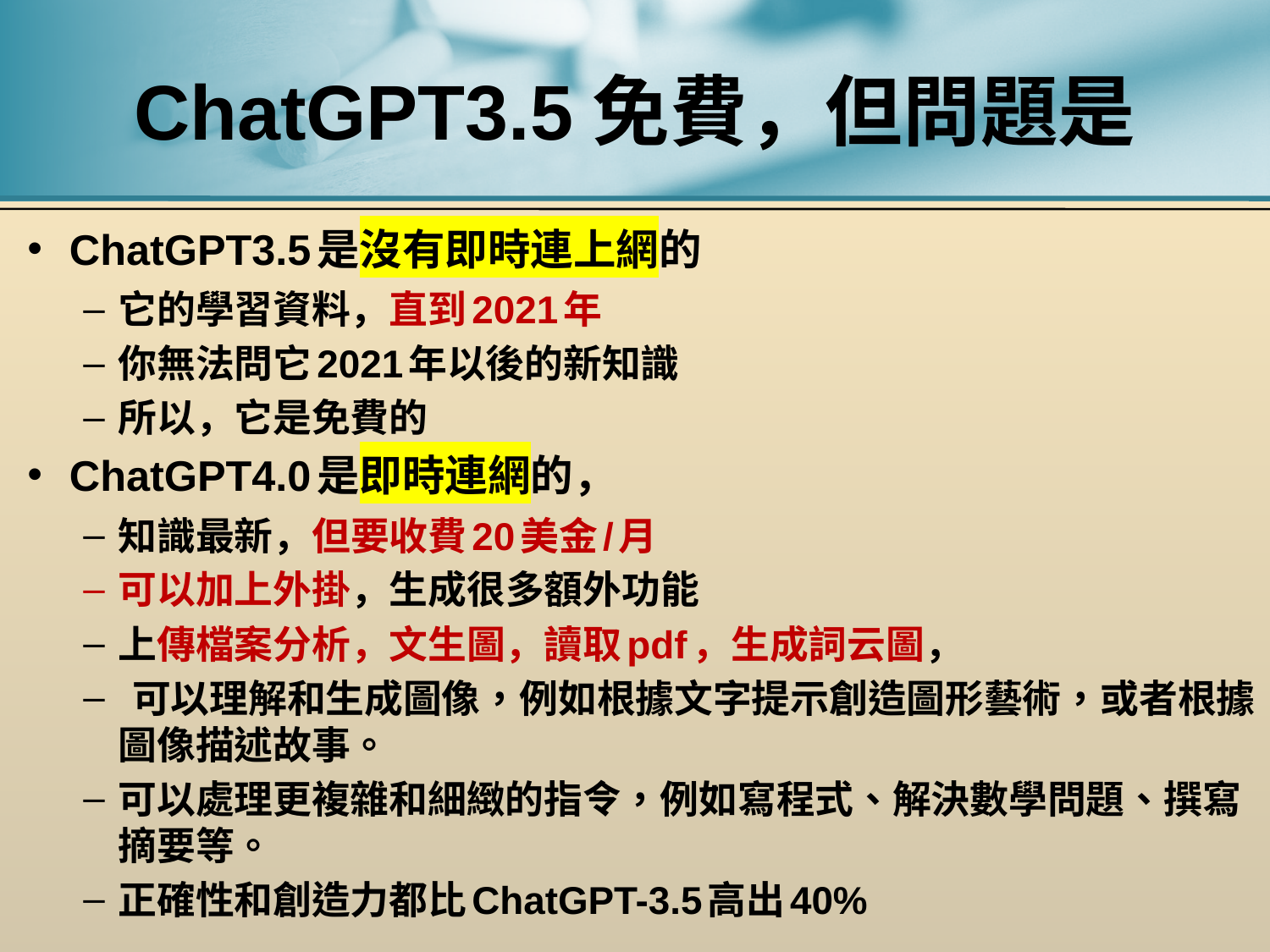

# ChatGPT3.5免費，但問題是
ChatGPT3.5是沒有即時連上網的
它的學習資料，直到2021年
你無法問它2021年以後的新知識
所以，它是免費的
ChatGPT4.0是即時連網的，
知識最新，但要收費20美金/月
可以加上外掛，生成很多額外功能
上傳檔案分析，文生圖，讀取pdf，生成詞云圖，
 可以理解和生成圖像，例如根據文字提示創造圖形藝術，或者根據圖像描述故事。
可以處理更複雜和細緻的指令，例如寫程式、解決數學問題、撰寫摘要等。
正確性和創造力都比ChatGPT-3.5高出40%